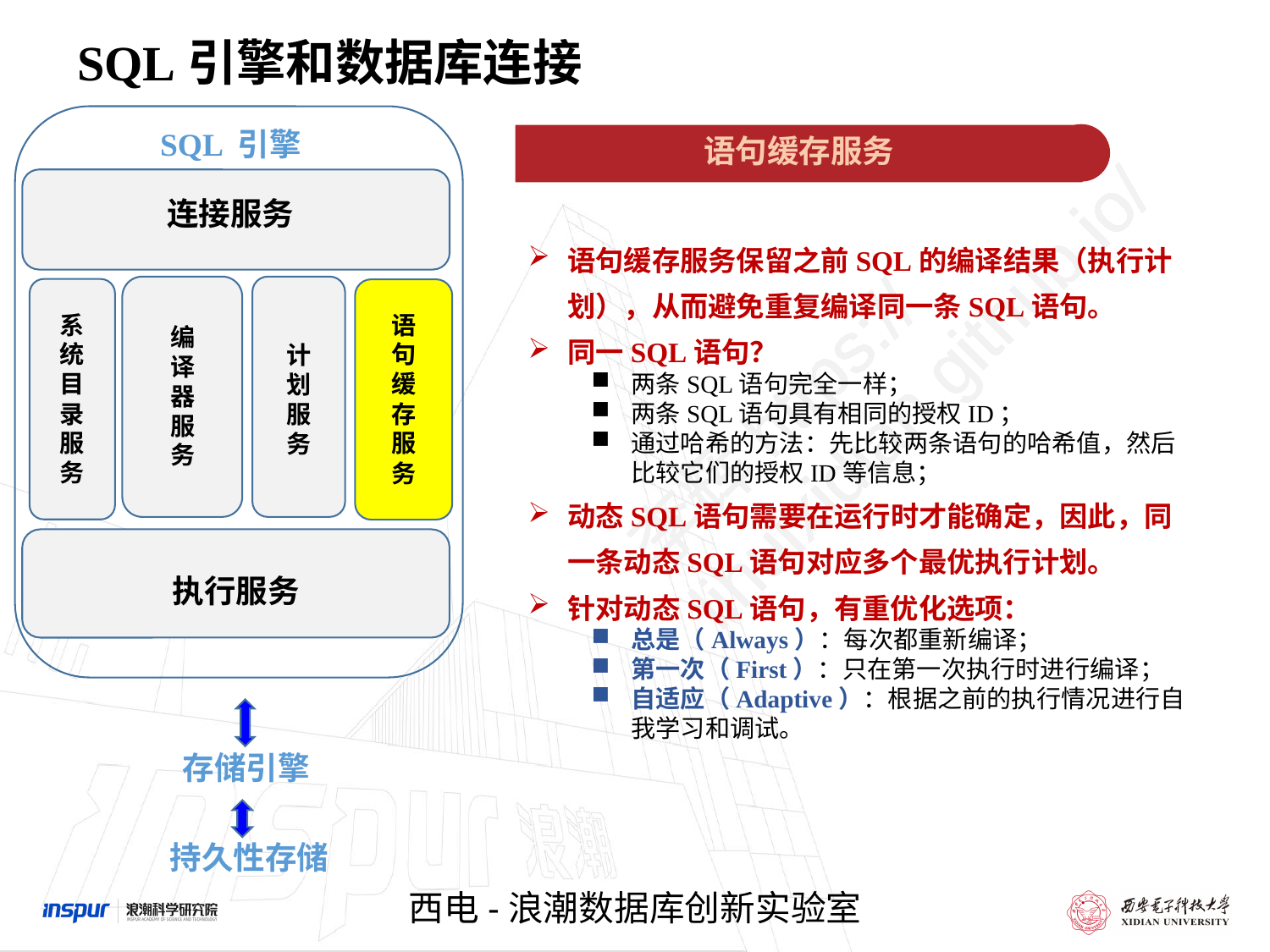

SQL引擎和数据库连接

SQL 引擎

语句缓存服务

连接服务
语句缓存服务保留之前SQL的编译结果（执行计划），从而避免重复编译同一条SQL语句。
同一SQL语句？
两条SQL语句完全一样；
两条SQL语句具有相同的授权ID；
通过哈希的方法：先比较两条语句的哈希值，然后比较它们的授权ID等信息；
动态SQL语句需要在运行时才能确定，因此，同一条动态SQL语句对应多个最优执行计划。
针对动态SQL语句，有重优化选项：
总是（Always）：每次都重新编译；
第一次（First）：只在第一次执行时进行编译；
自适应（Adaptive）：根据之前的执行情况进行自我学习和调试。

系
统
目
录
服
务
语
句
缓
存
服
务
编
译
器
服
务
计
划
服
务

执行服务

存储引擎

持久性存储